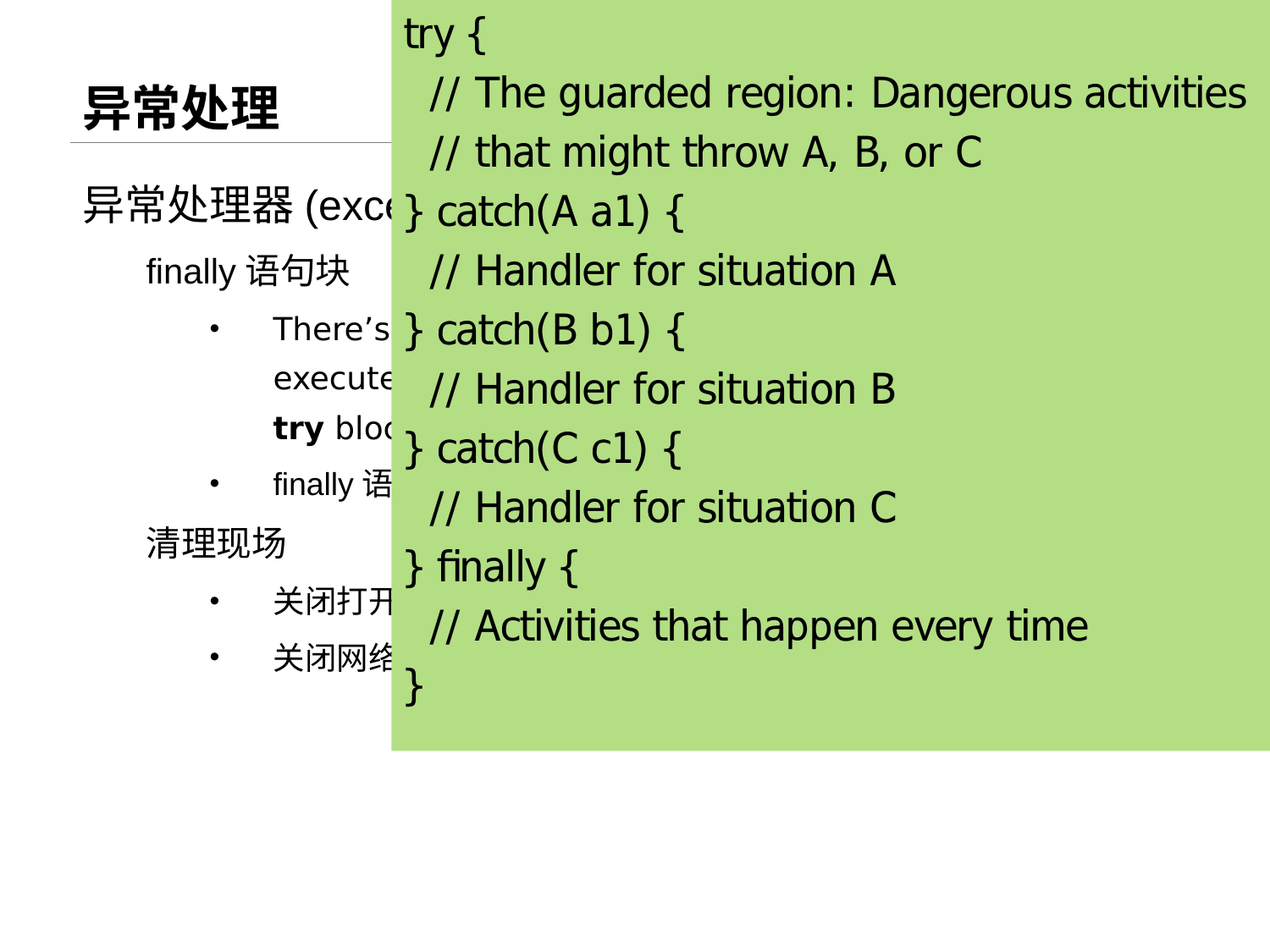

# 异常处理
try {
  // The guarded region: Dangerous activities
  // that might throw A, B, or C
} catch(A a1) {
  // Handler for situation A
} catch(B b1) {
  // Handler for situation B
} catch(C c1) {
  // Handler for situation C
} finally {
  // Activities that happen every time
}
异常处理器(exception handler)
finally语句块
There’s often some piece of code that you want to execute whether or not an exception is thrown within a try block.
finally语句块在异常处理中是必须执行的语句块
清理现场
关闭打开的文件
关闭网络连接
35